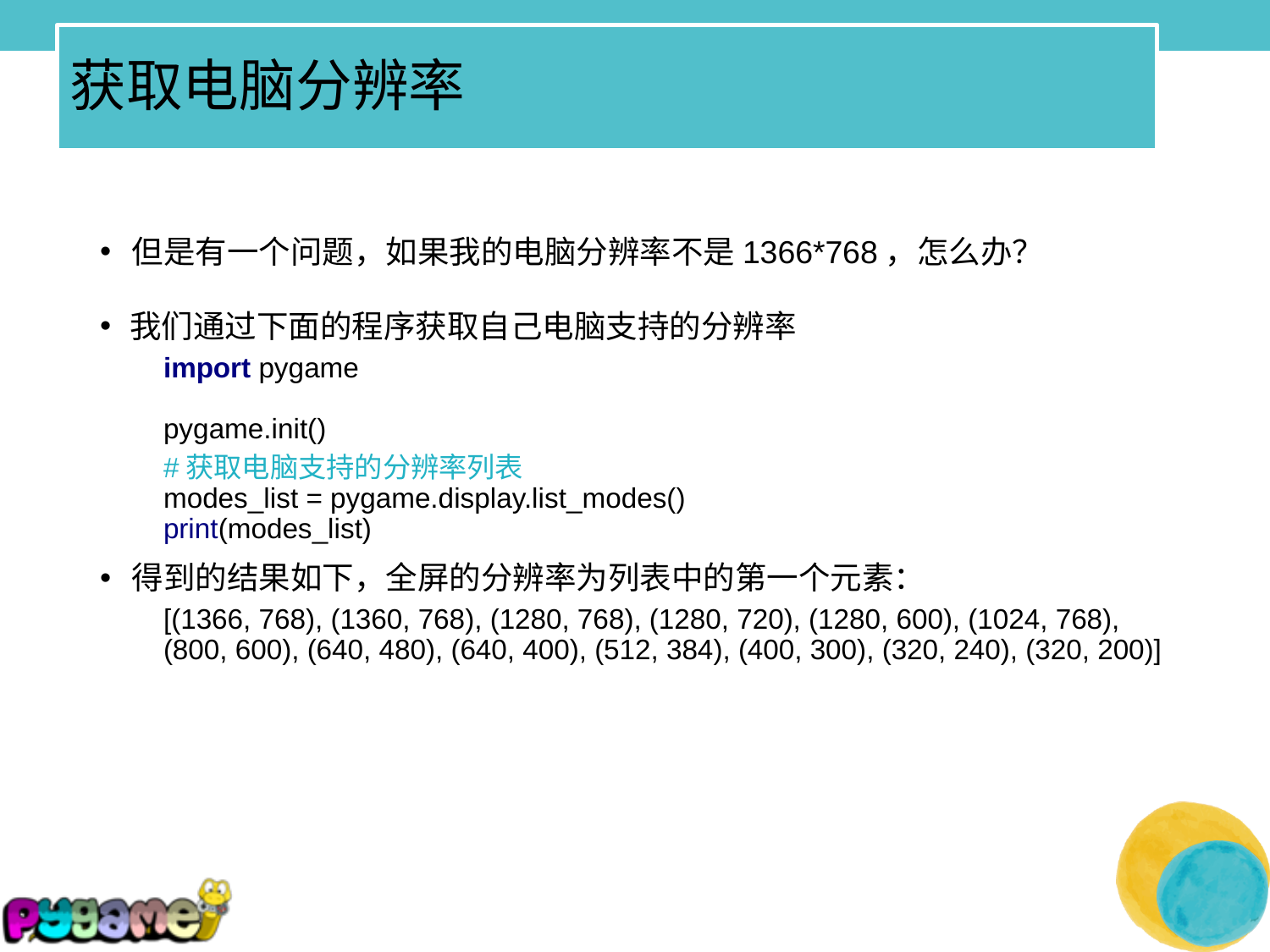

# 获取电脑分辨率
但是有一个问题，如果我的电脑分辨率不是1366*768，怎么办？
我们通过下面的程序获取自己电脑支持的分辨率
import pygame
pygame.init()
#获取电脑支持的分辨率列表
modes_list = pygame.display.list_modes()
print(modes_list)
得到的结果如下，全屏的分辨率为列表中的第一个元素：
[(1366, 768), (1360, 768), (1280, 768), (1280, 720), (1280, 600), (1024, 768), (800, 600), (640, 480), (640, 400), (512, 384), (400, 300), (320, 240), (320, 200)]